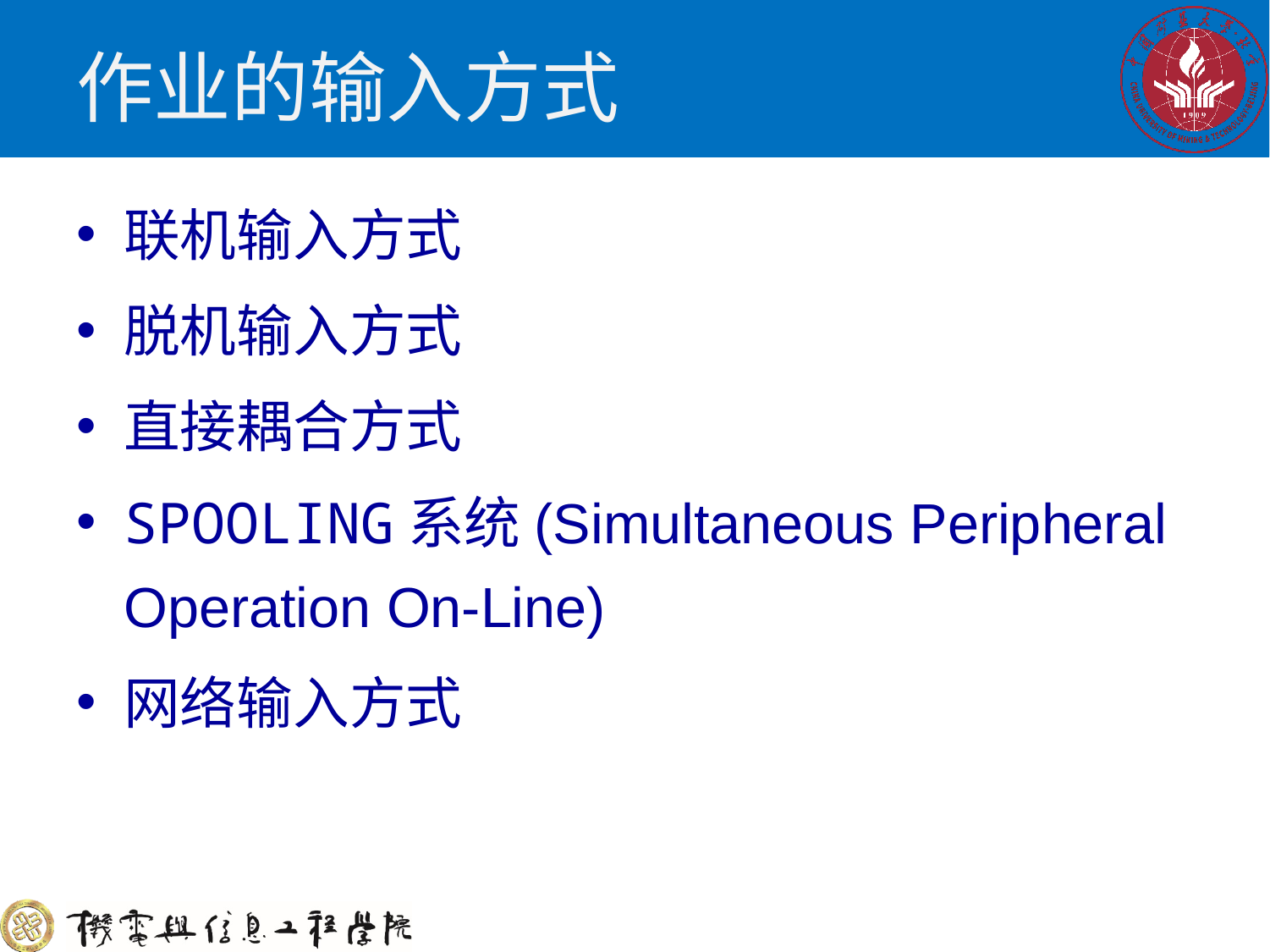

# 作业的输入方式
联机输入方式
脱机输入方式
直接耦合方式
SPOOLING系统(Simultaneous Peripheral Operation On-Line)
网络输入方式